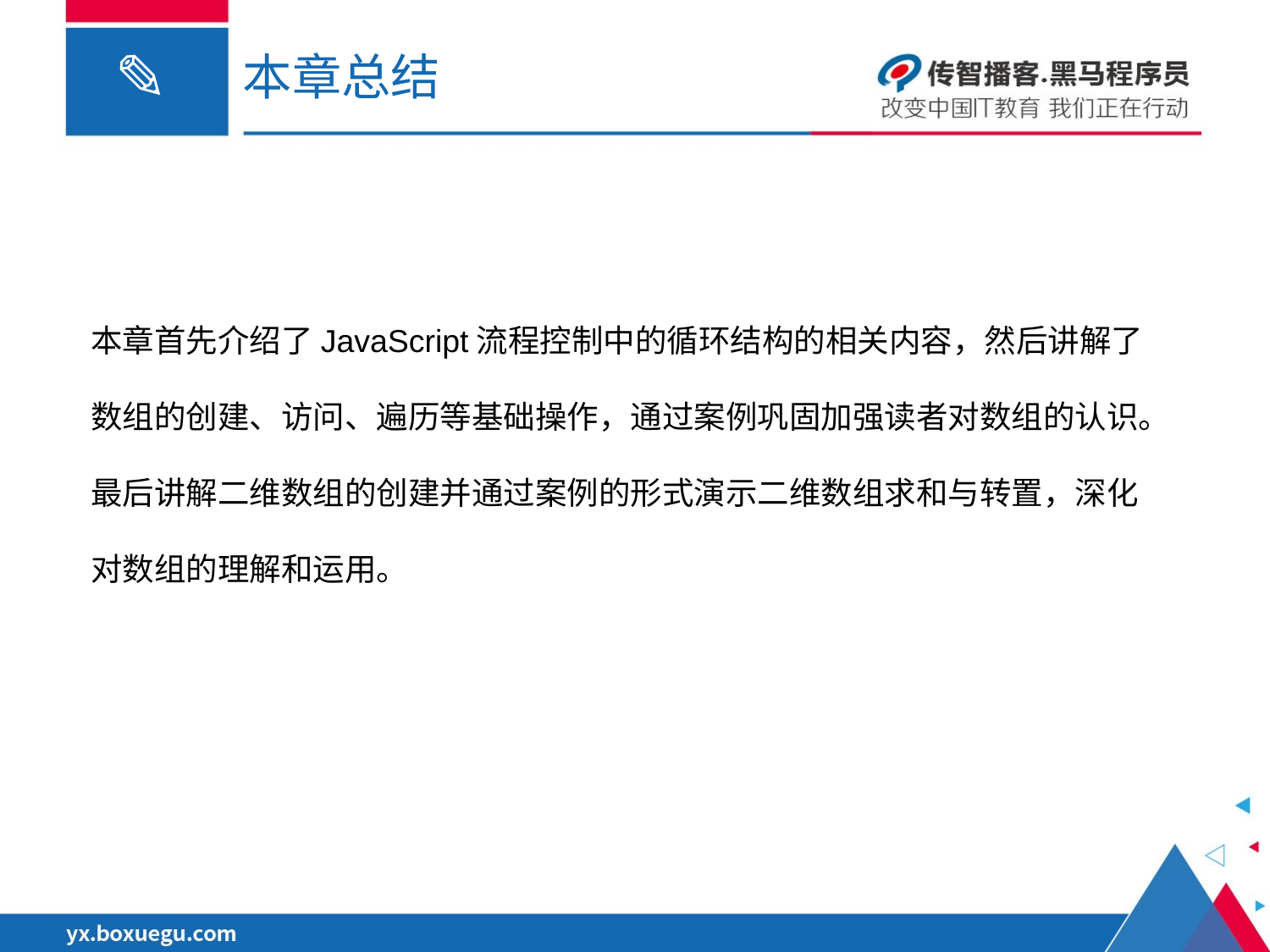

# 本章总结
本章首先介绍了JavaScript流程控制中的循环结构的相关内容，然后讲解了数组的创建、访问、遍历等基础操作，通过案例巩固加强读者对数组的认识。最后讲解二维数组的创建并通过案例的形式演示二维数组求和与转置，深化对数组的理解和运用。